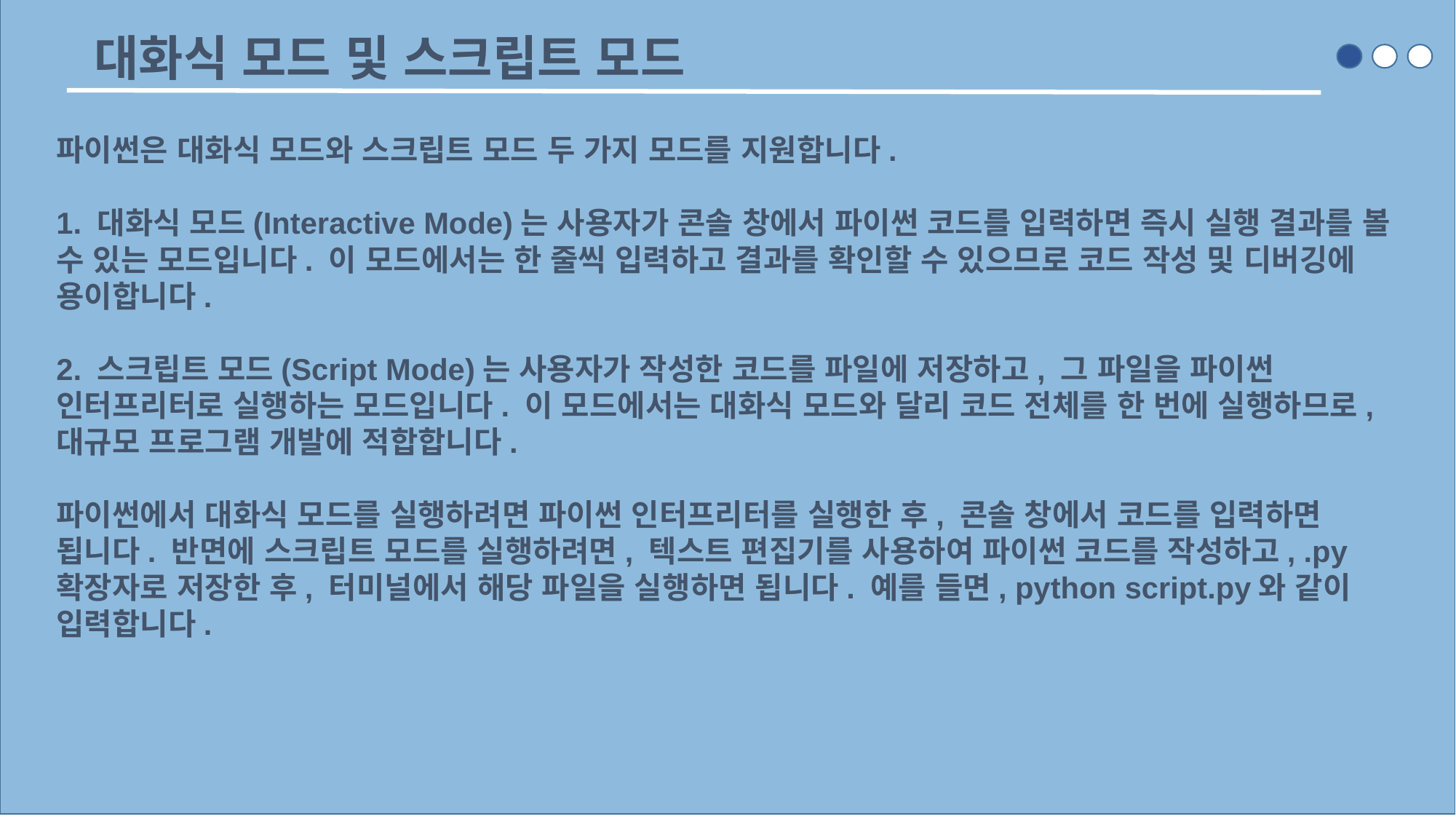

대화식 모드 및 스크립트 모드

파이썬은 대화식 모드와 스크립트 모드 두 가지 모드를 지원합니다.

1. 대화식 모드(Interactive Mode)는 사용자가 콘솔 창에서 파이썬 코드를 입력하면 즉시 실행 결과를 볼 수 있는 모드입니다. 이 모드에서는 한 줄씩 입력하고 결과를 확인할 수 있으므로 코드 작성 및 디버깅에 용이합니다.

2. 스크립트 모드(Script Mode)는 사용자가 작성한 코드를 파일에 저장하고, 그 파일을 파이썬 인터프리터로 실행하는 모드입니다. 이 모드에서는 대화식 모드와 달리 코드 전체를 한 번에 실행하므로, 대규모 프로그램 개발에 적합합니다.

파이썬에서 대화식 모드를 실행하려면 파이썬 인터프리터를 실행한 후, 콘솔 창에서 코드를 입력하면 됩니다. 반면에 스크립트 모드를 실행하려면, 텍스트 편집기를 사용하여 파이썬 코드를 작성하고, .py 확장자로 저장한 후, 터미널에서 해당 파일을 실행하면 됩니다. 예를 들면, python script.py와 같이 입력합니다.